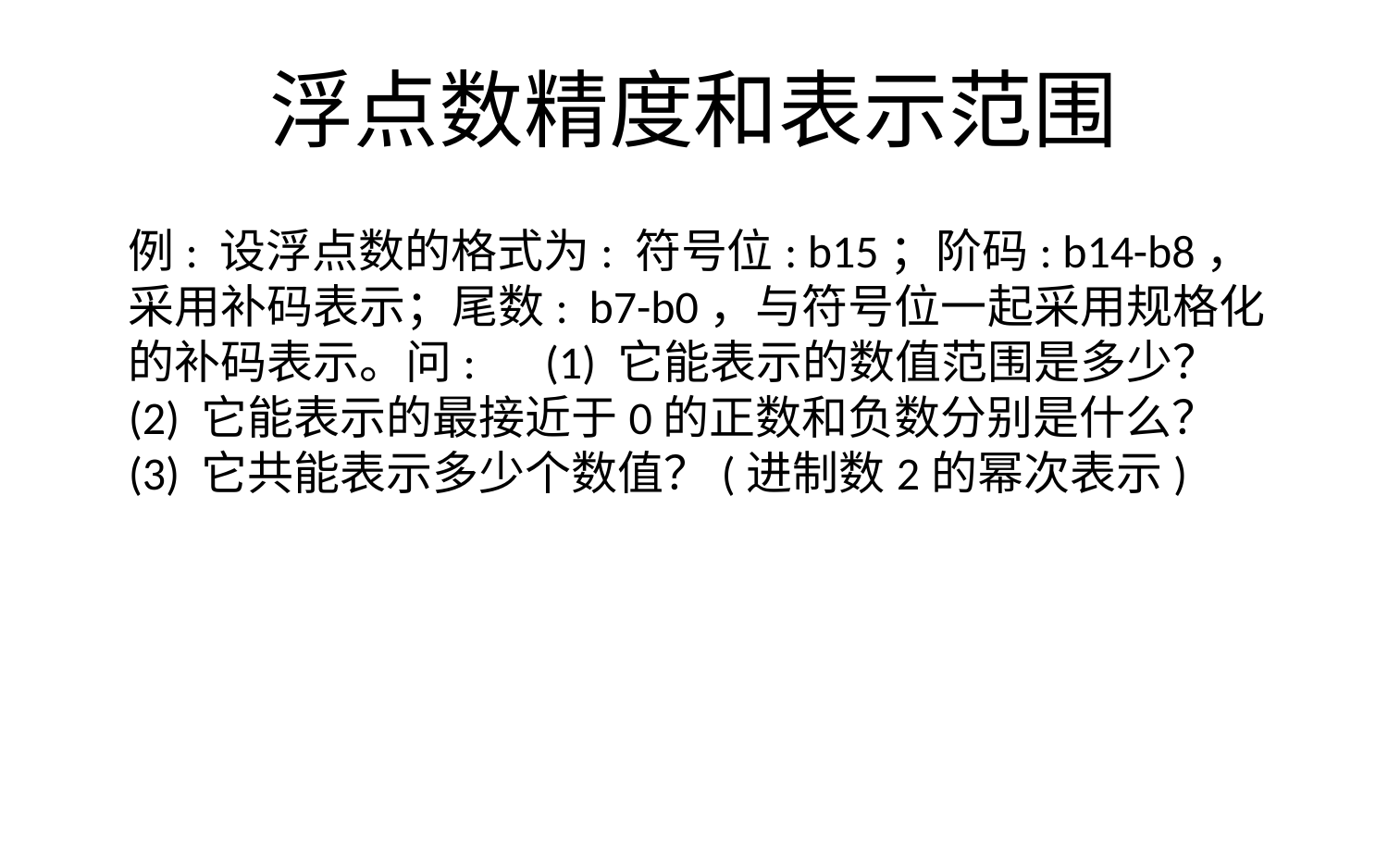

# 浮点数精度和表示范围
例: 设浮点数的格式为: 符号位: b15；阶码: b14-b8，采用补码表示；尾数:  b7-b0，与符号位一起采用规格化的补码表示。问:	(1) 它能表示的数值范围是多少？(2) 它能表示的最接近于0的正数和负数分别是什么？(3) 它共能表示多少个数值？(进制数2的幂次表示)